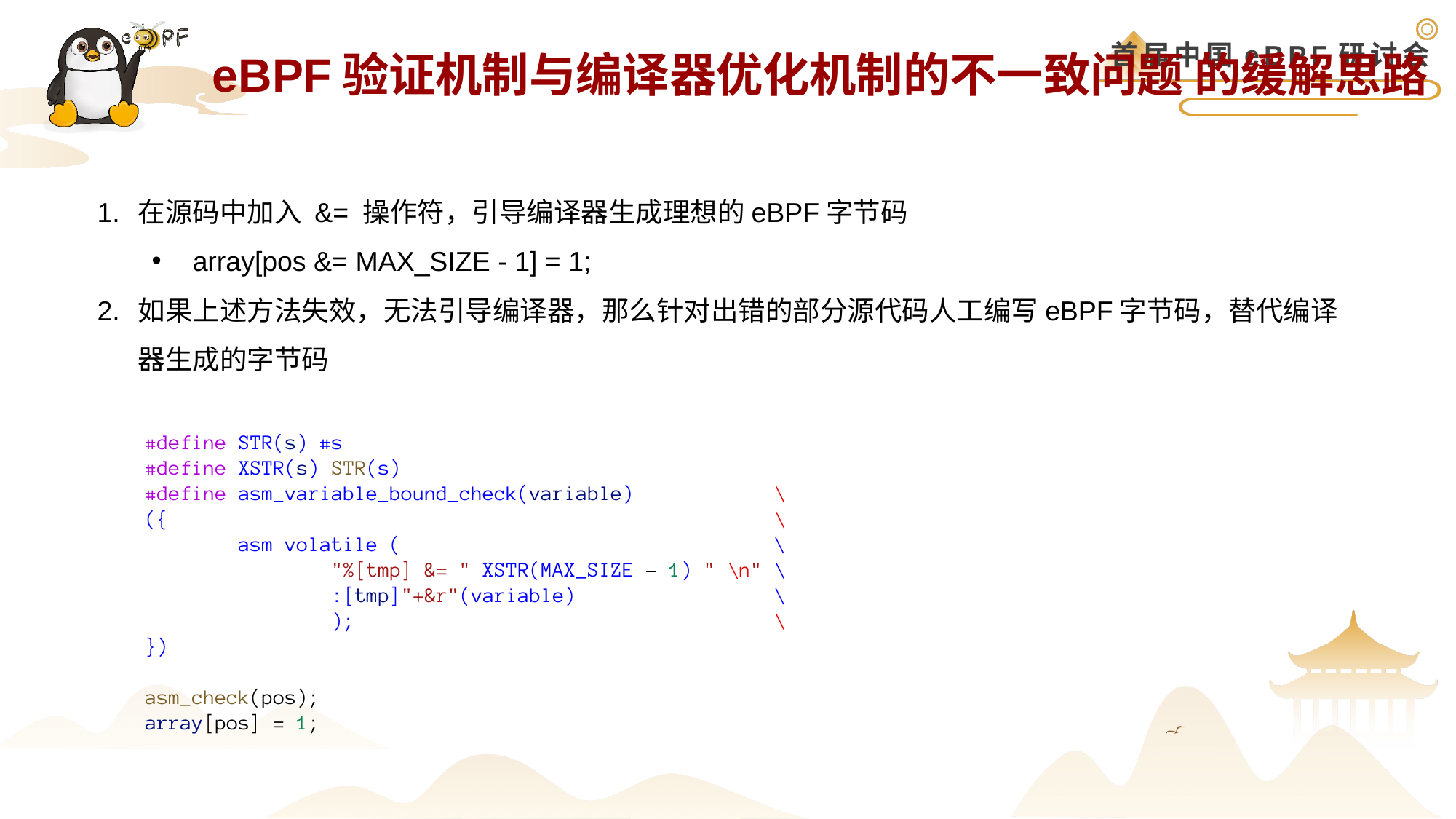

# eBPF验证机制与编译器优化机制的不一致问题 的缓解思路
在源码中加入 &= 操作符，引导编译器生成理想的eBPF字节码
array[pos &= MAX_SIZE - 1] = 1;
如果上述方法失效，无法引导编译器，那么针对出错的部分源代码人工编写eBPF字节码，替代编译器生成的字节码

#define STR(s) #s
#define XSTR(s) STR(s)
#define asm_variable_bound_check(variable)            \
({                                                    \
        asm volatile (                                \
                "%[tmp] &= " XSTR(MAX_SIZE - 1) " \n" \
                :[tmp]"+&r"(variable)                 \
                );                                    \
})
asm_check(pos);
array[pos] = 1;